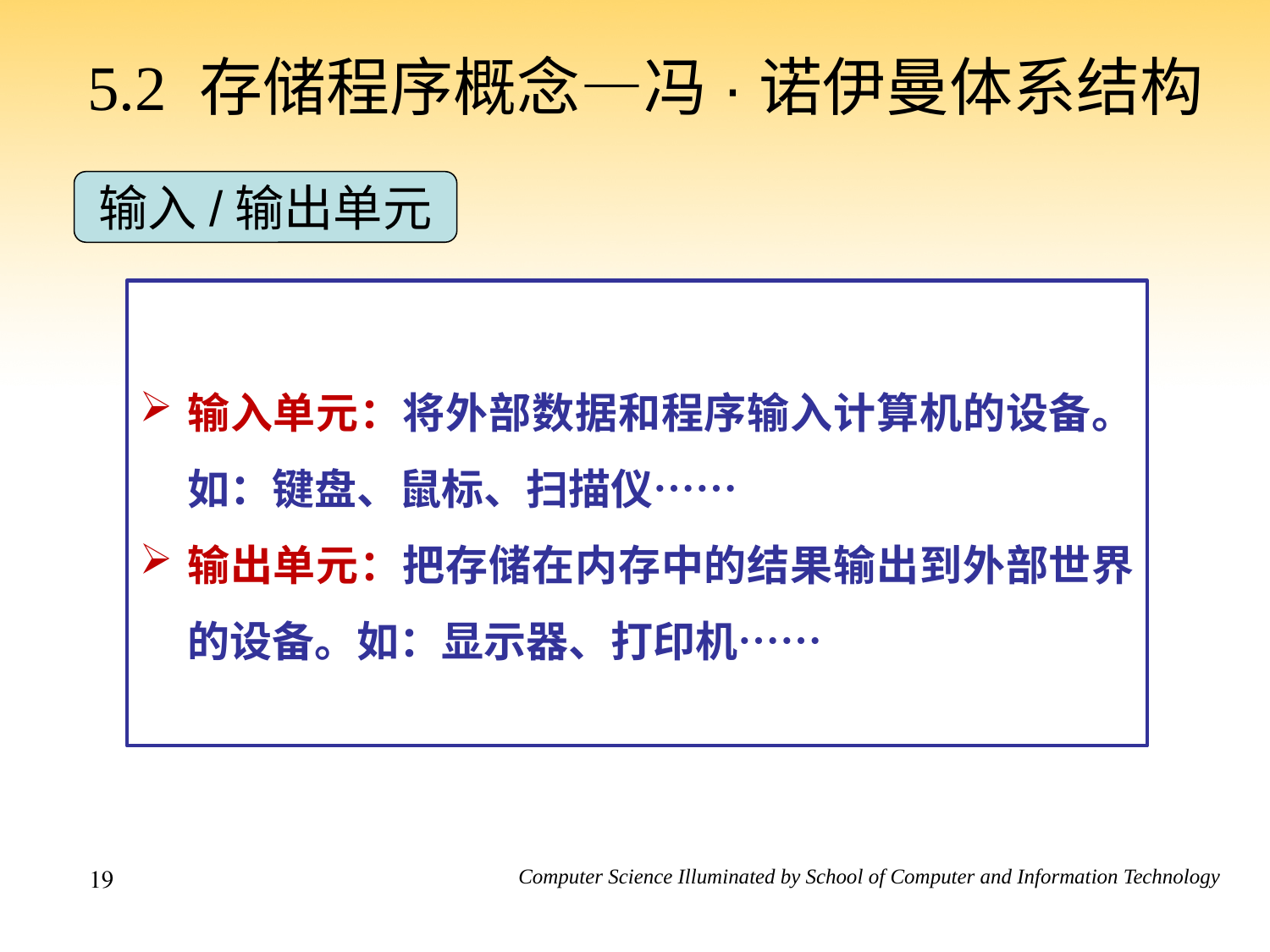

# 5.2 存储程序概念—冯·诺伊曼体系结构
输入/输出单元
输入单元：将外部数据和程序输入计算机的设备。如：键盘、鼠标、扫描仪……
输出单元：把存储在内存中的结果输出到外部世界 的设备。如：显示器、打印机……
19